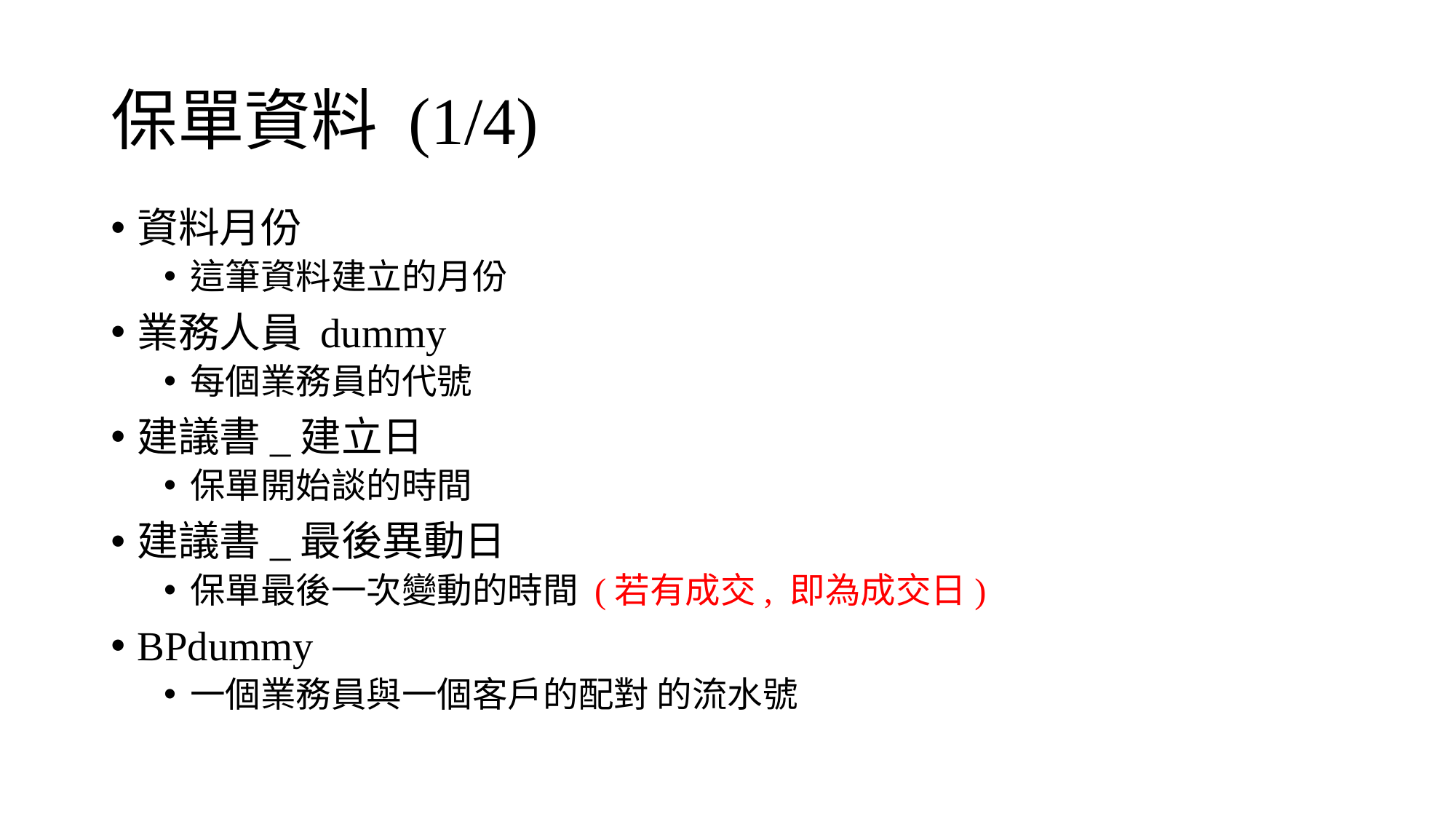

# 保單資料 (1/4)
資料月份
這筆資料建立的月份
業務人員 dummy
每個業務員的代號
建議書_建立日
保單開始談的時間
建議書_最後異動日
保單最後一次變動的時間 (若有成交, 即為成交日)
BPdummy
一個業務員與一個客戶的配對 的流水號